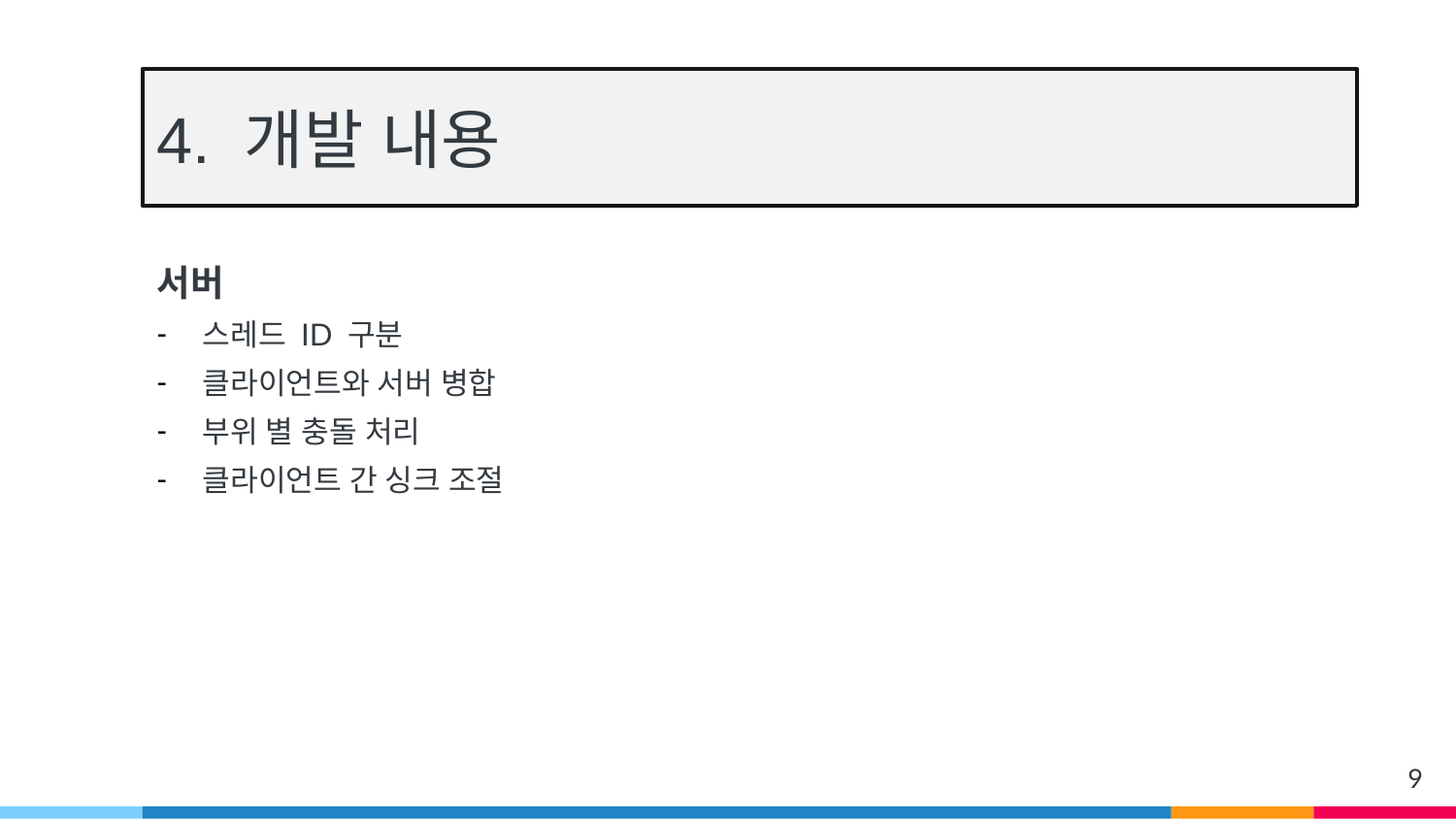

# 4. 개발 내용
서버
스레드 ID 구분
클라이언트와 서버 병합
부위 별 충돌 처리
클라이언트 간 싱크 조절
9